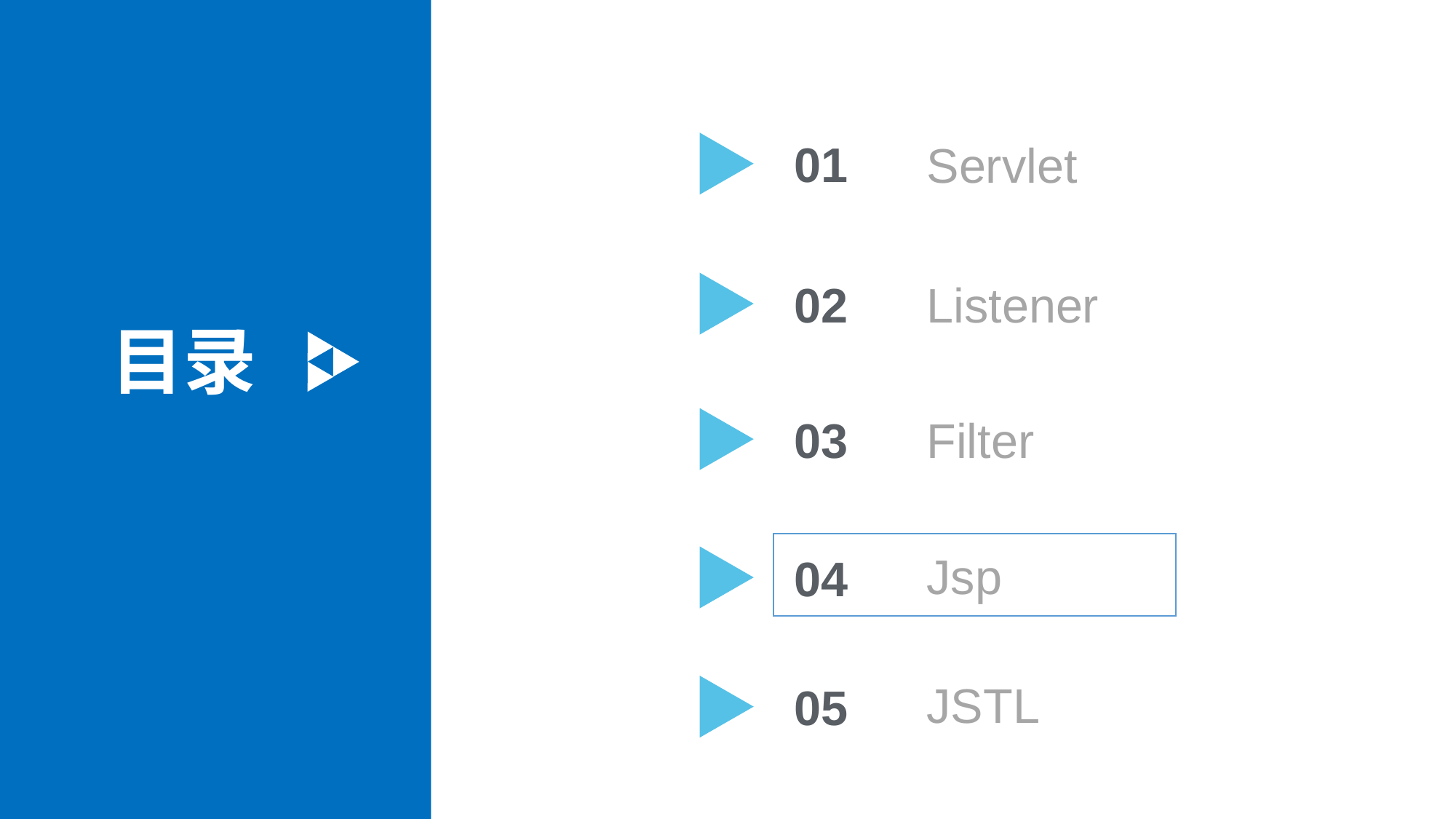

01
Servlet

02
Listener

目录

03
Filter

04
Jsp

05
JSTL